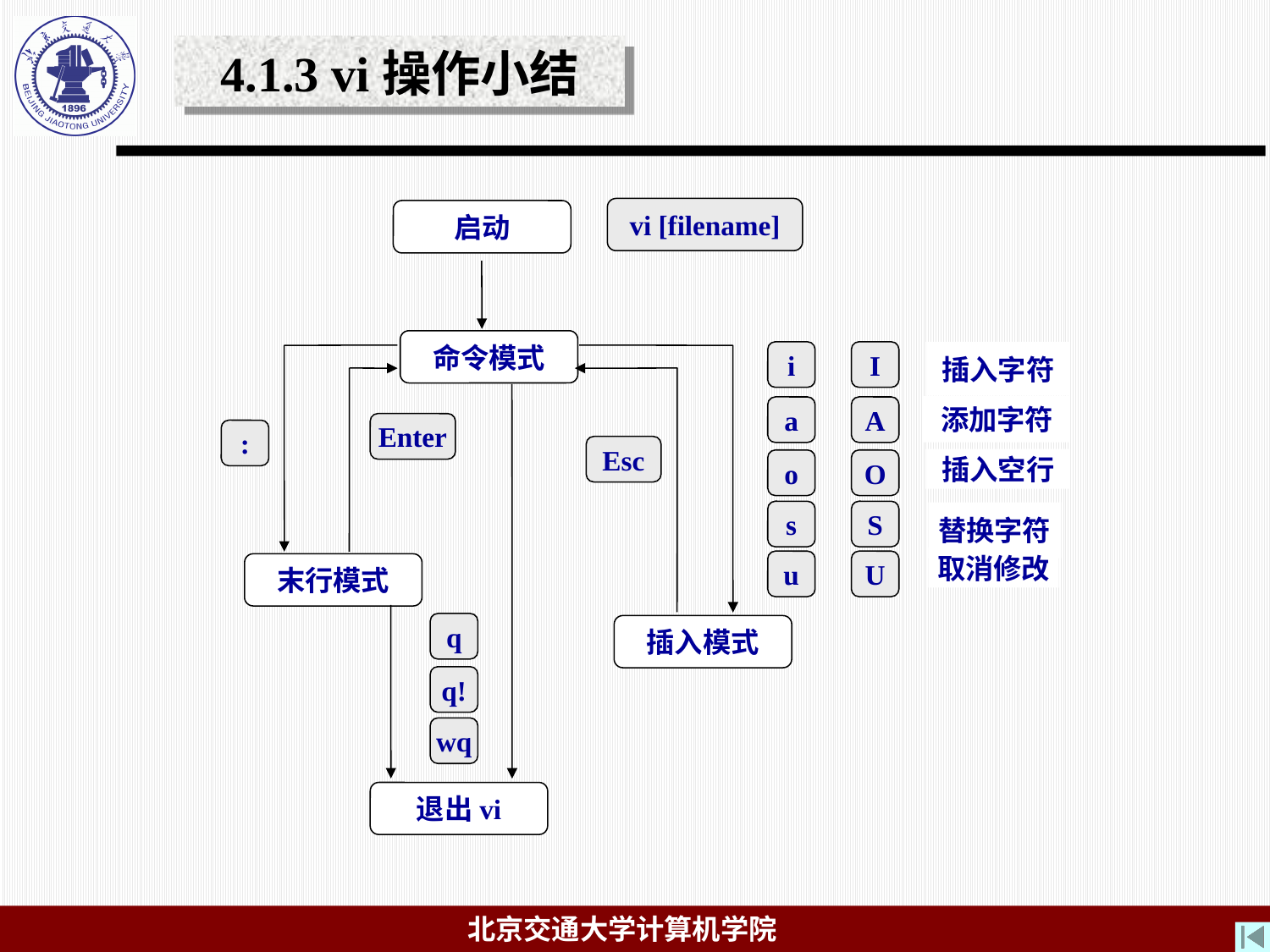

4.1.3 vi操作小结

vi [filename]
启动

命令模式
i
I
插入字符

添加字符
a
A
Enter
:
Esc
插入空行
o
O
s
S
替换字符
取消修改
u
U
末行模式

q
q!
wq
插入模式
退出vi